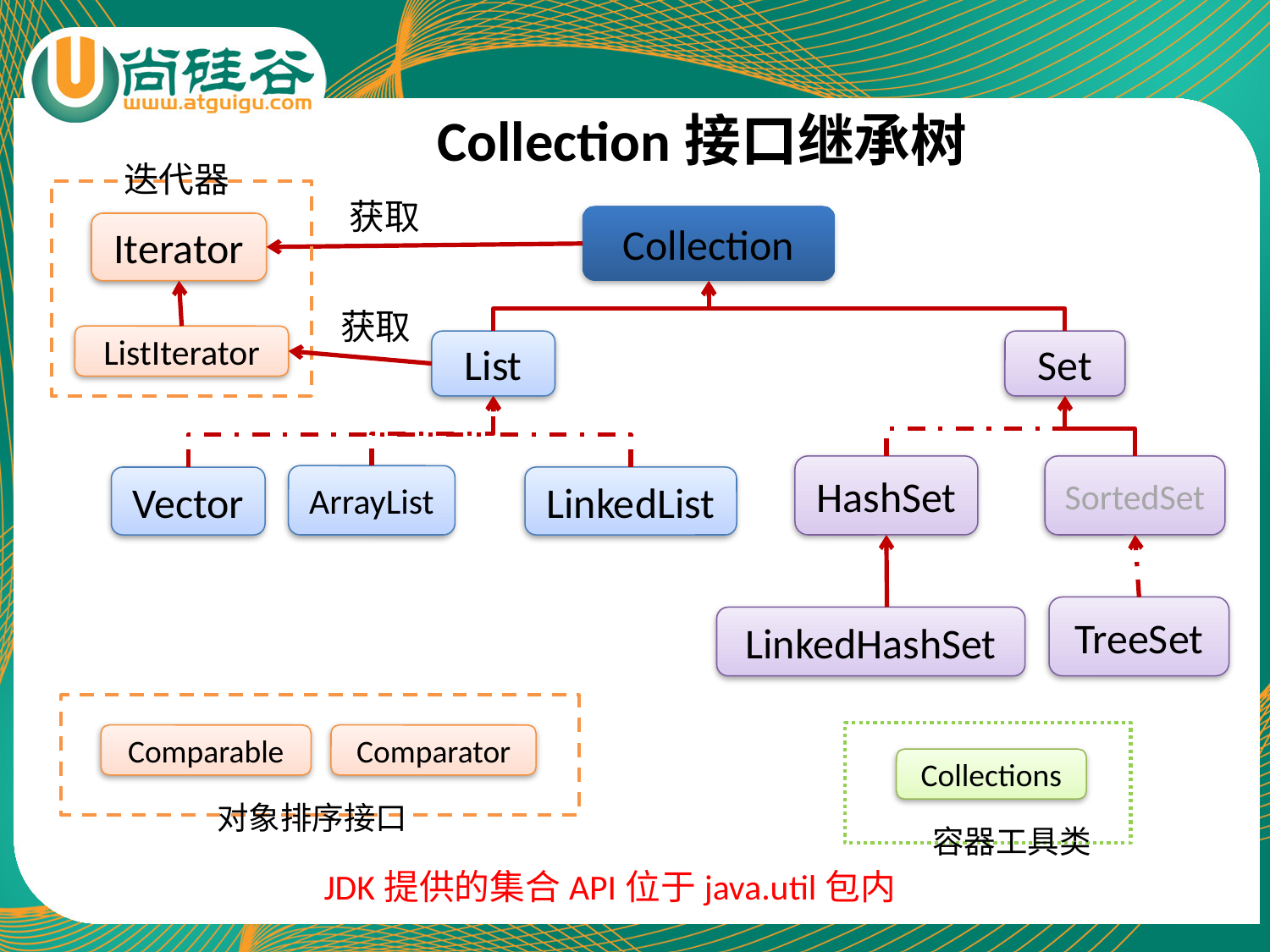

Collection接口继承树
迭代器

获取
Collection
Iterator
获取
ListIterator
List
Set
HashSet
SortedSet
ArrayList
LinkedList
Vector
TreeSet
LinkedHashSet

Comparable
Comparator
Collections
对象排序接口
容器工具类
JDK提供的集合API位于java.util包内